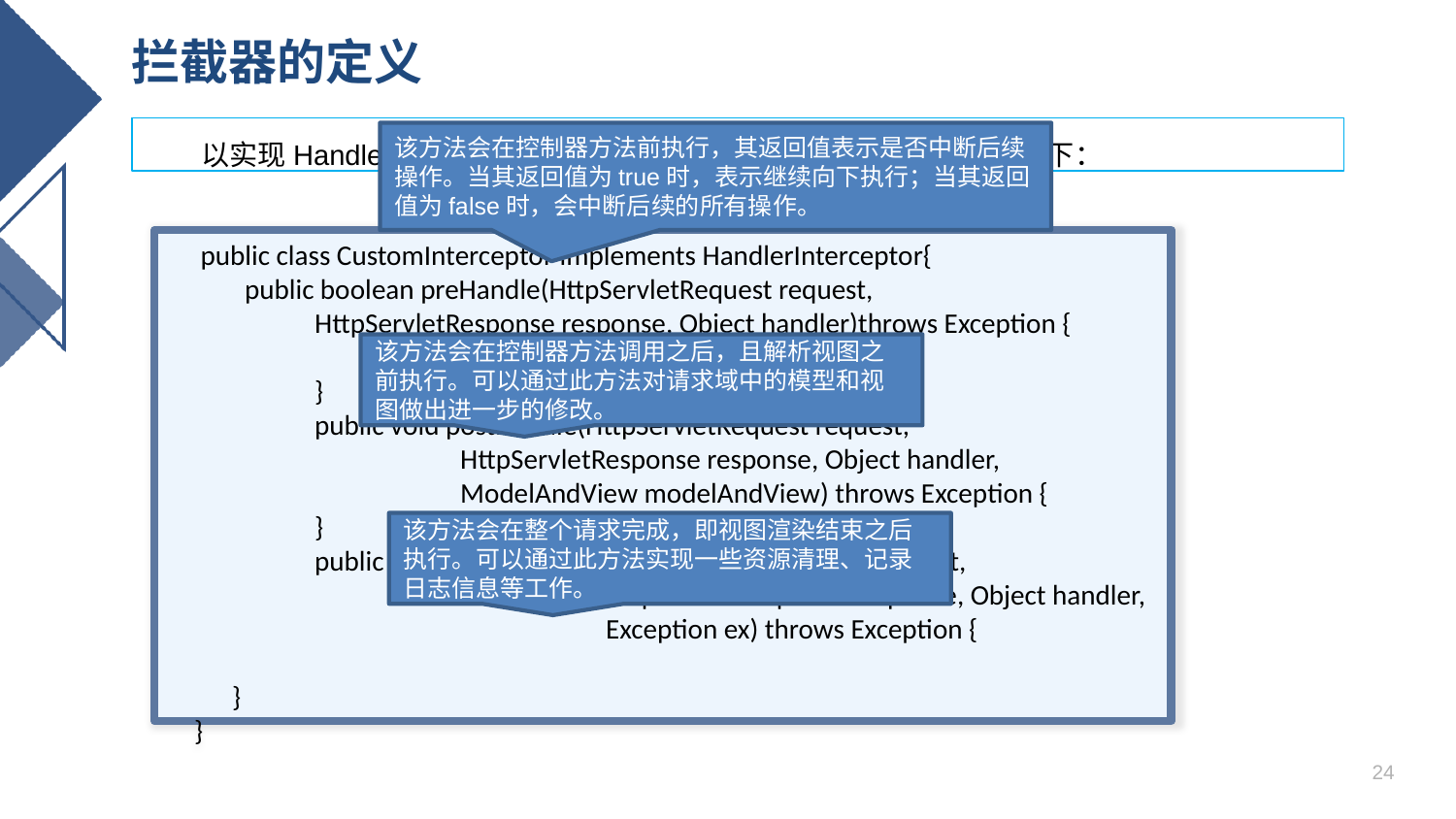

# 拦截器的定义
         以实现HandlerInterceptor接口方式为例，自定义拦截器类的代码如下：

该方法会在控制器方法前执行，其返回值表示是否中断后续操作。当其返回值为true时，表示继续向下执行；当其返回值为false时，会中断后续的所有操作。
     public class CustomInterceptor implements HandlerInterceptor{
            public boolean preHandle(HttpServletRequest request,
	HttpServletResponse response, Object handler)throws Exception {
		return false;
	}
	public void postHandle(HttpServletRequest request,
		HttpServletResponse response, Object handler,
		ModelAndView modelAndView) throws Exception {
	}
	public void afterCompletion(HttpServletRequest request,
			HttpServletResponse response, Object handler,
			Exception ex) throws Exception {
          }
    }
该方法会在控制器方法调用之后，且解析视图之前执行。可以通过此方法对请求域中的模型和视图做出进一步的修改。
该方法会在整个请求完成，即视图渲染结束之后执行。可以通过此方法实现一些资源清理、记录日志信息等工作。
24